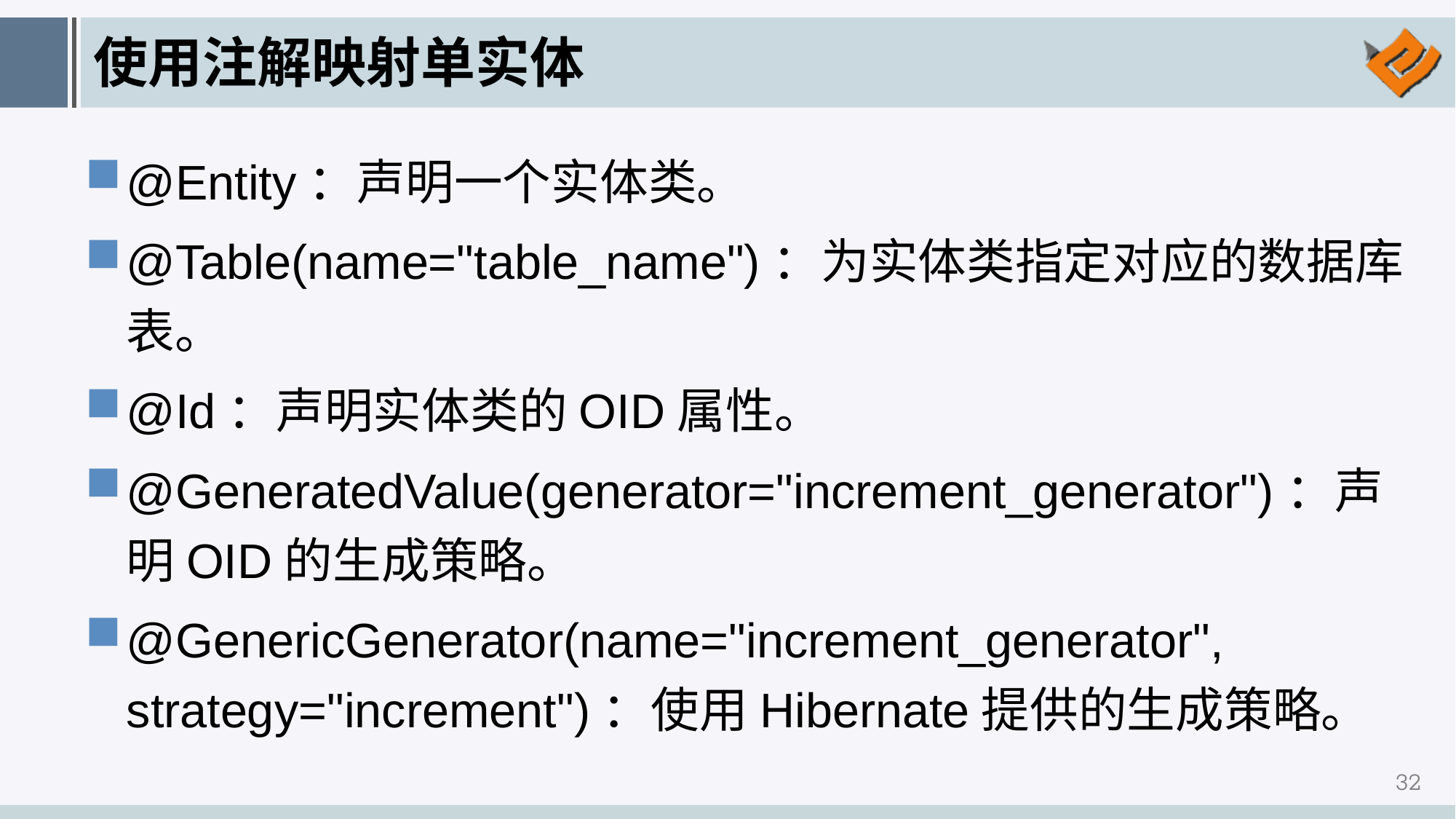

# 使用注解映射单实体
@Entity：声明一个实体类。
@Table(name="table_name")：为实体类指定对应的数据库表。
@Id：声明实体类的OID属性。
@GeneratedValue(generator="increment_generator")：声明OID的生成策略。
@GenericGenerator(name="increment_generator", strategy="increment")：使用Hibernate提供的生成策略。